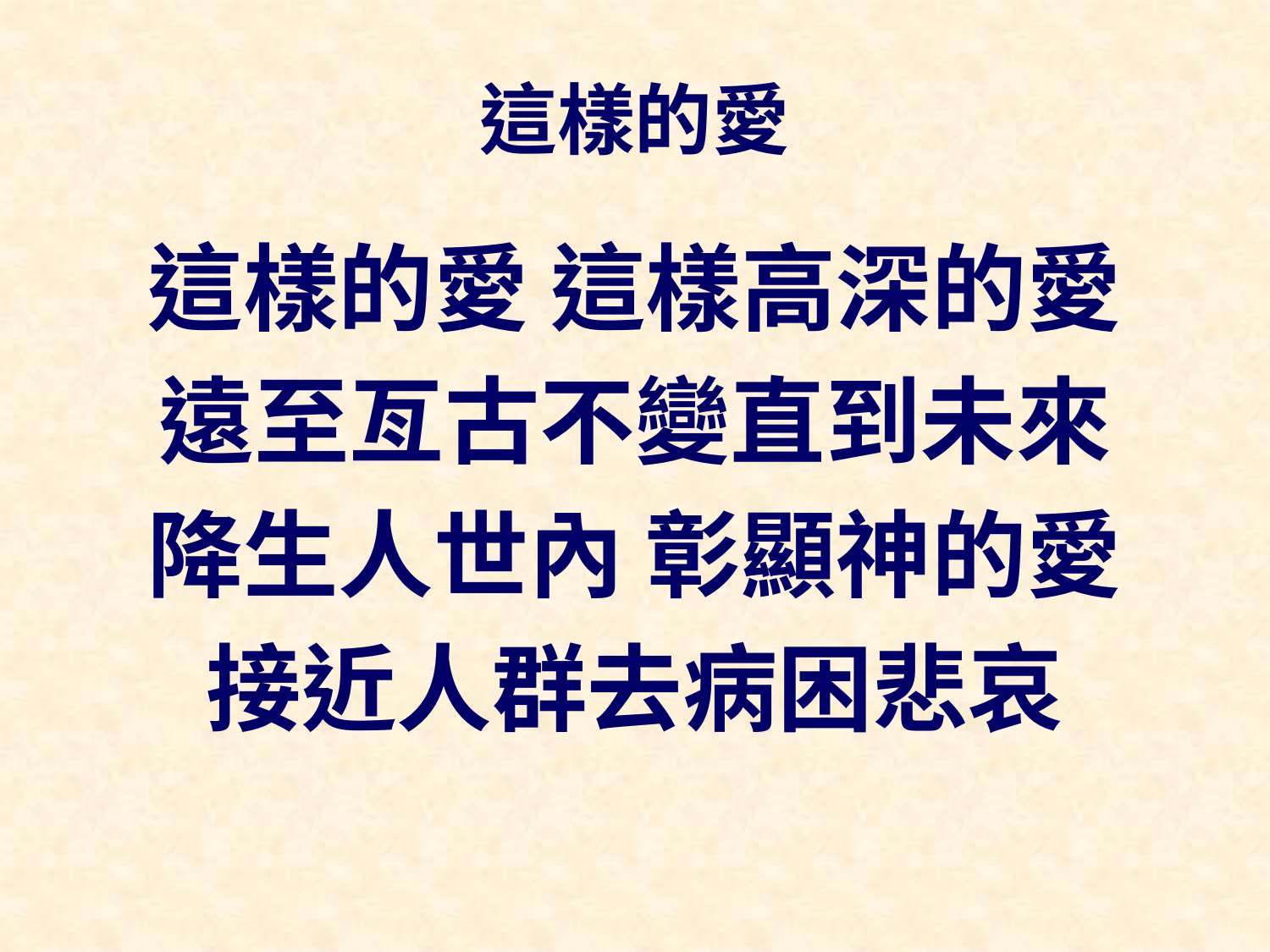

# 這樣的愛
這樣的愛 這樣高深的愛
遠至亙古不變直到未來
降生人世內 彰顯神的愛
接近人群去病困悲哀